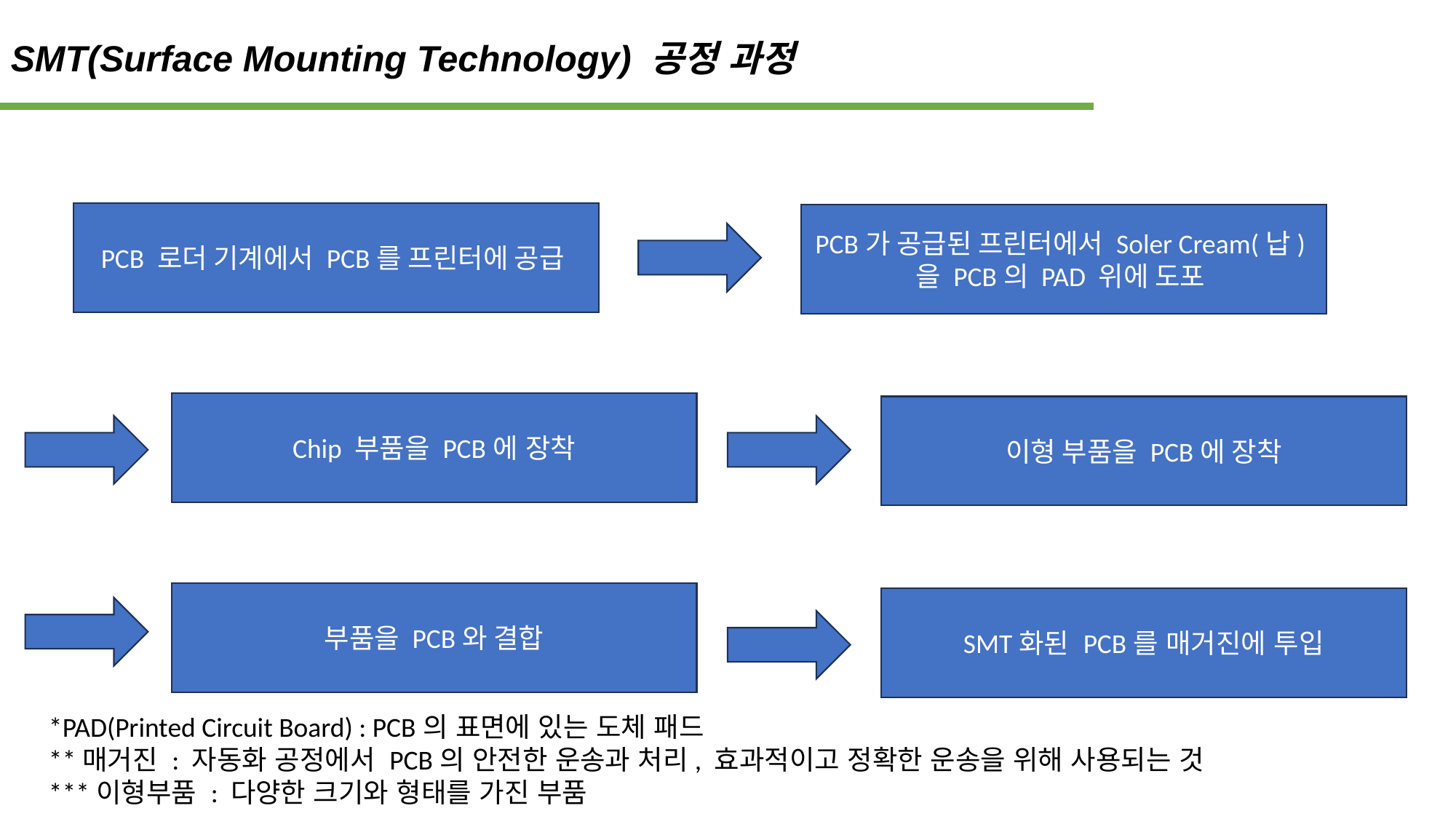

SMT(Surface Mounting Technology) 공정 과정
PCB 로더 기계에서 PCB를 프린터에 공급
PCB가 공급된 프린터에서 Soler Cream(납)을 PCB의 PAD 위에 도포

Chip 부품을 PCB에 장착
이형 부품을 PCB에 장착

부품을 PCB와 결합
SMT화된 PCB를 매거진에 투입

*PAD(Printed Circuit Board) : PCB의 표면에 있는 도체 패드
**매거진 : 자동화 공정에서 PCB의 안전한 운송과 처리, 효과적이고 정확한 운송을 위해 사용되는 것
***이형부품 : 다양한 크기와 형태를 가진 부품